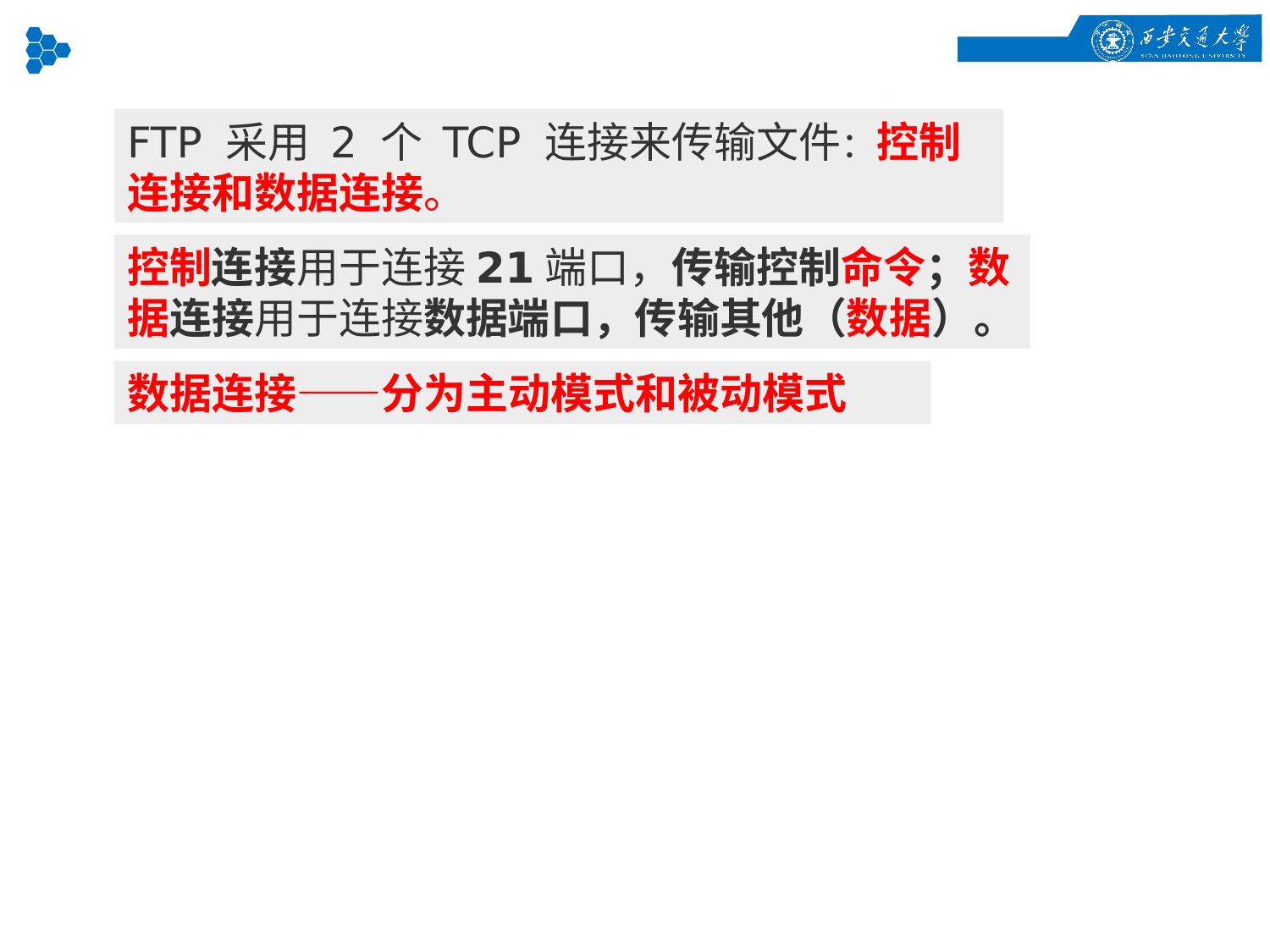

FTP 采用 2 个 TCP 连接来传输文件：控制连接和数据连接。
控制连接用于连接21端口，传输控制命令；数据连接用于连接数据端口，传输其他（数据）。
数据连接——分为主动模式和被动模式